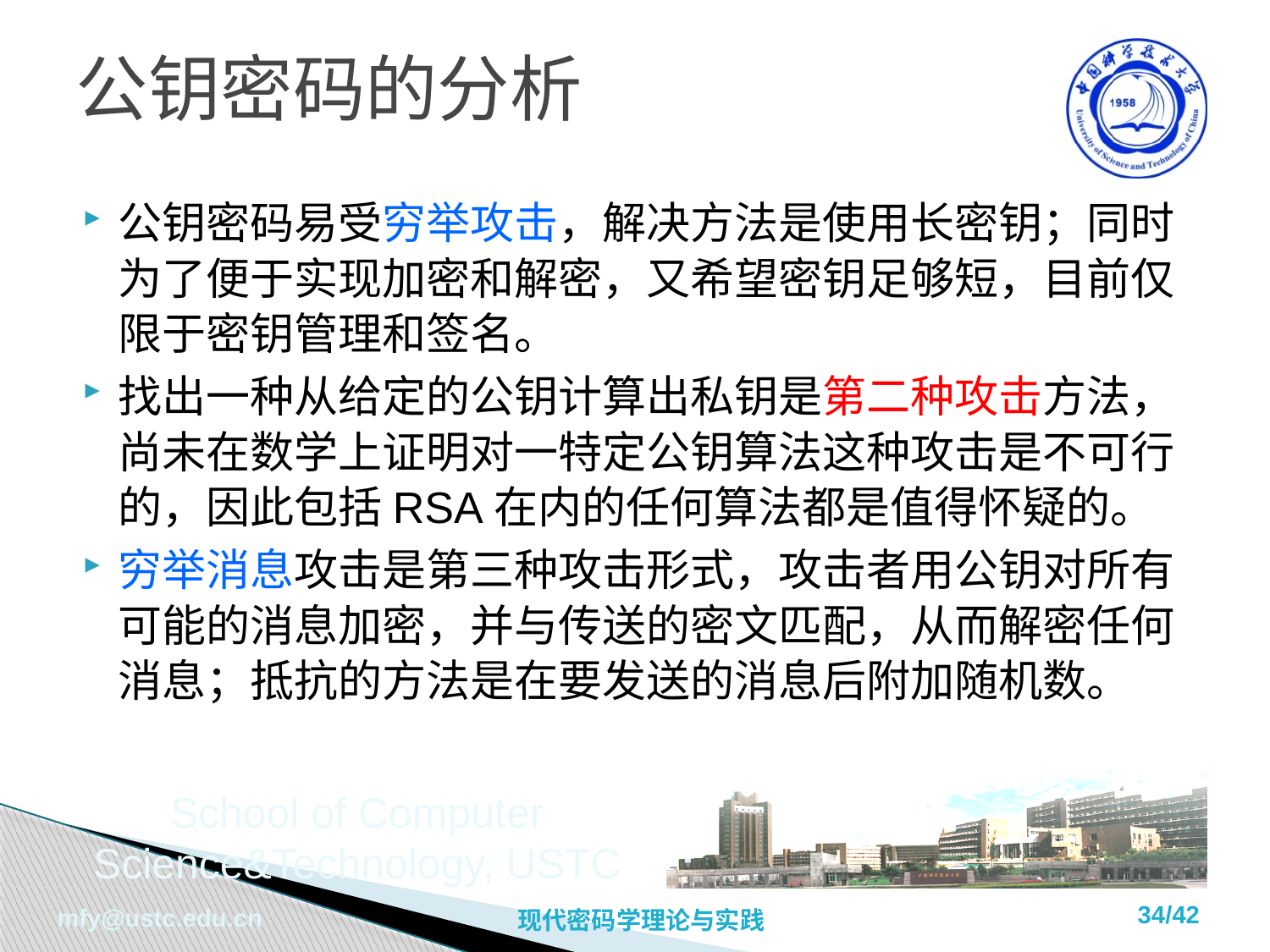

# 公钥密码的分析
公钥密码易受穷举攻击，解决方法是使用长密钥；同时为了便于实现加密和解密，又希望密钥足够短，目前仅限于密钥管理和签名。
找出一种从给定的公钥计算出私钥是第二种攻击方法，尚未在数学上证明对一特定公钥算法这种攻击是不可行的，因此包括RSA在内的任何算法都是值得怀疑的。
穷举消息攻击是第三种攻击形式，攻击者用公钥对所有可能的消息加密，并与传送的密文匹配，从而解密任何消息；抵抗的方法是在要发送的消息后附加随机数。